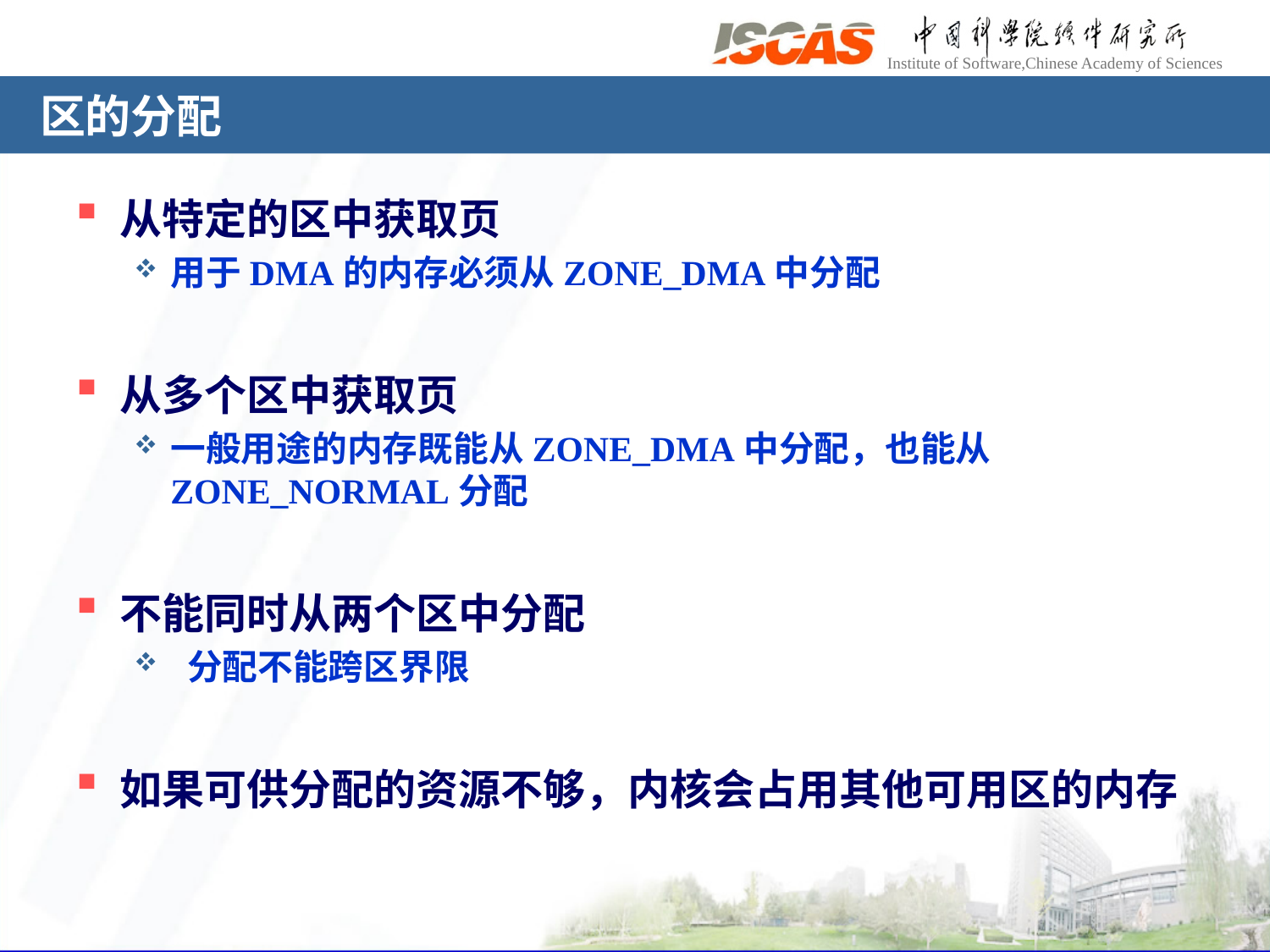

# 区的分配
从特定的区中获取页
用于DMA的内存必须从ZONE_DMA中分配

从多个区中获取页
一般用途的内存既能从ZONE_DMA中分配，也能从ZONE_NORMAL分配

不能同时从两个区中分配
 分配不能跨区界限

如果可供分配的资源不够，内核会占用其他可用区的内存